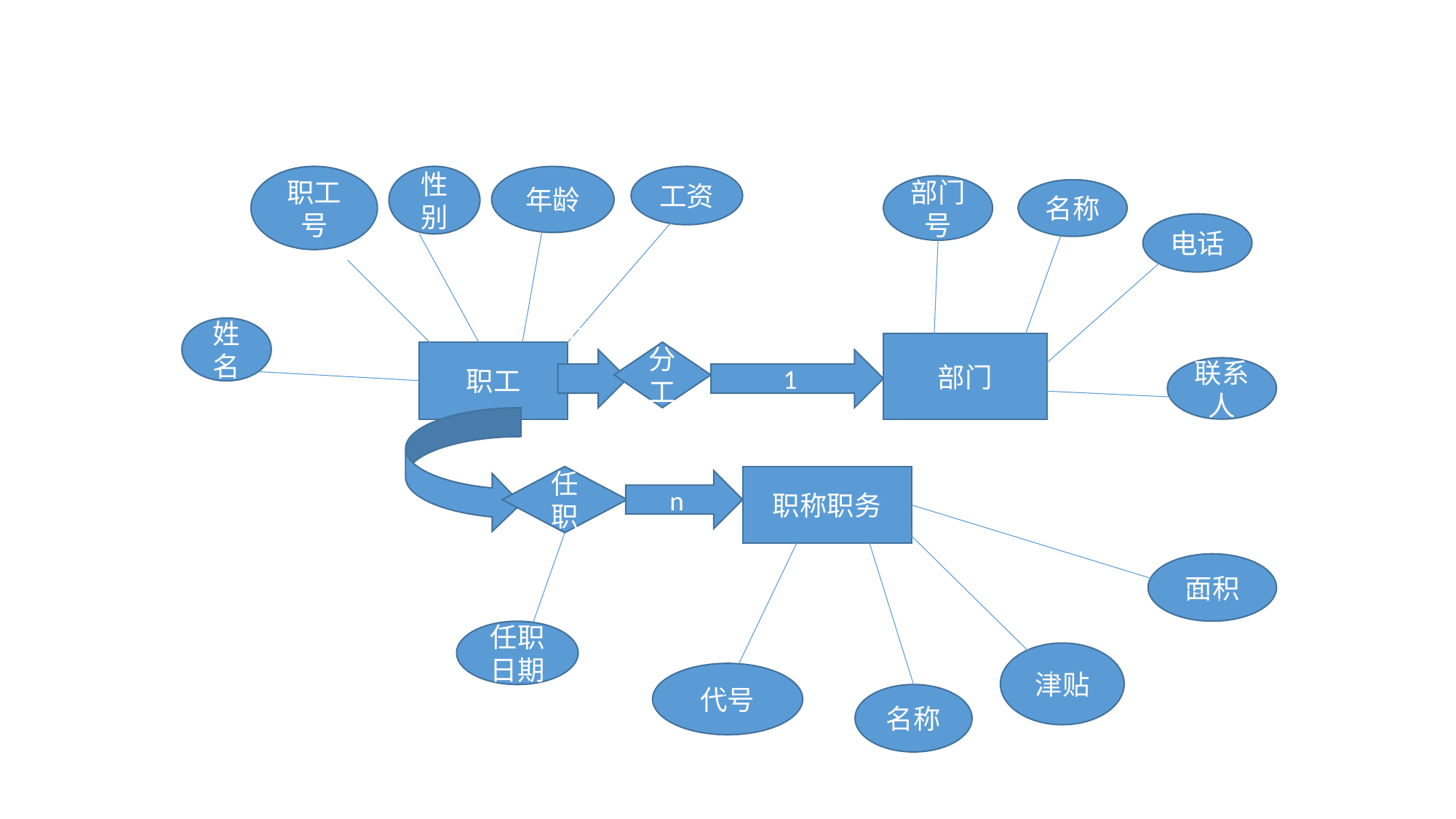

#
职工号
性别
工资
年龄
部门号
名称
电话
姓名
部门
职工
分工
n
1
联系人

任职
职称职务
n
面积
任职日期
津贴
代号
名称